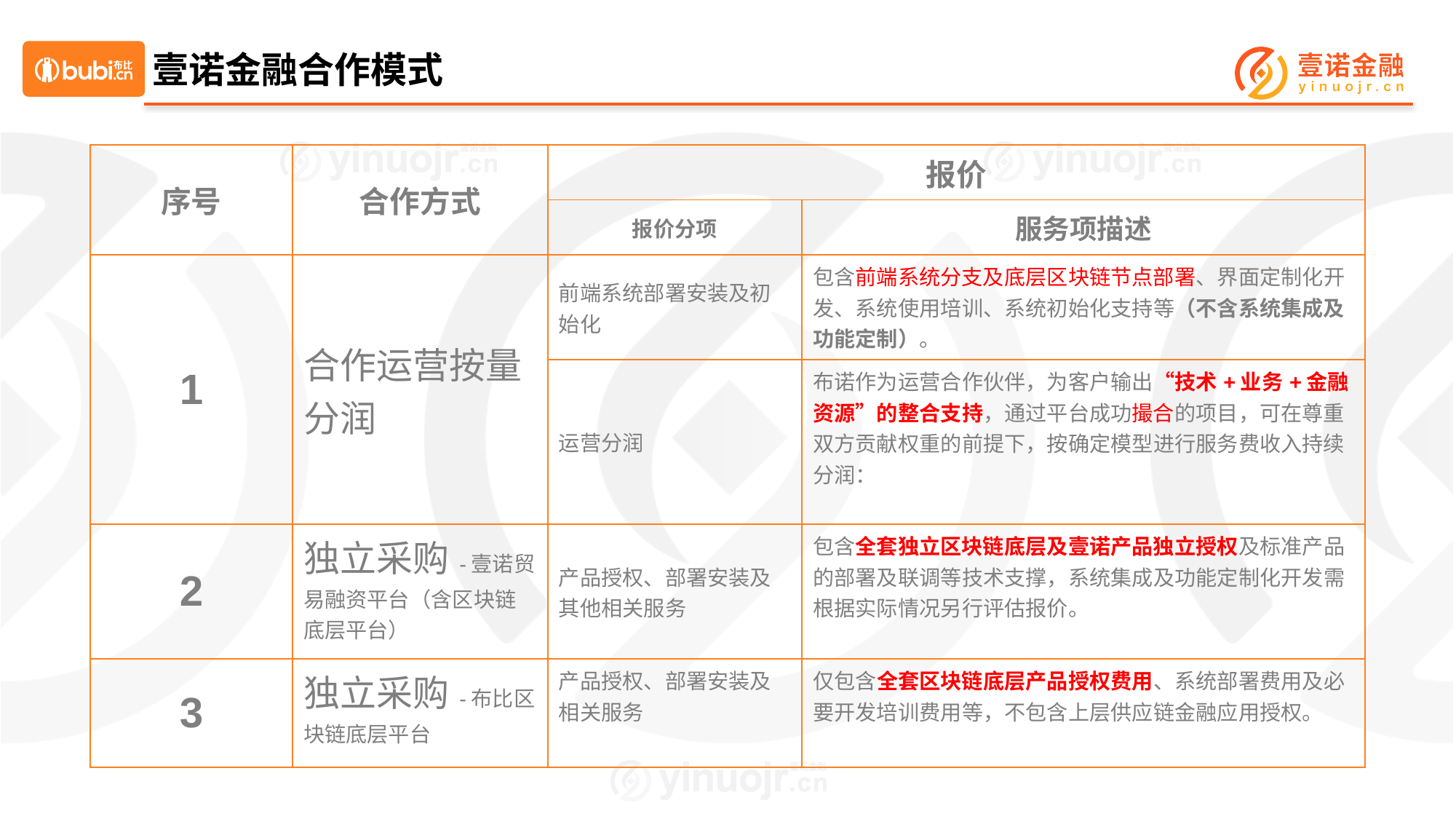

# 壹诺金融合作模式
| 序号 | 合作方式 | 报价 |  |
| --- | --- | --- | --- |
|  |  | 报价分项 | 服务项描述 |
| 1 | 合作运营按量分润 | 前端系统部署安装及初始化 | 包含前端系统分支及底层区块链节点部署、界面定制化开发、系统使用培训、系统初始化支持等（不含系统集成及功能定制）。 |
|  |  | 运营分润 | 布诺作为运营合作伙伴，为客户输出“技术+业务+金融资源”的整合支持，通过平台成功撮合的项目，可在尊重双方贡献权重的前提下，按确定模型进行服务费收入持续分润： |
| 2 | 独立采购-壹诺贸易融资平台（含区块链底层平台） | 产品授权、部署安装及其他相关服务 | 包含全套独立区块链底层及壹诺产品独立授权及标准产品的部署及联调等技术支撑，系统集成及功能定制化开发需根据实际情况另行评估报价。 |
| 3 | 独立采购-布比区块链底层平台 | 产品授权、部署安装及相关服务 | 仅包含全套区块链底层产品授权费用、系统部署费用及必要开发培训费用等，不包含上层供应链金融应用授权。 |